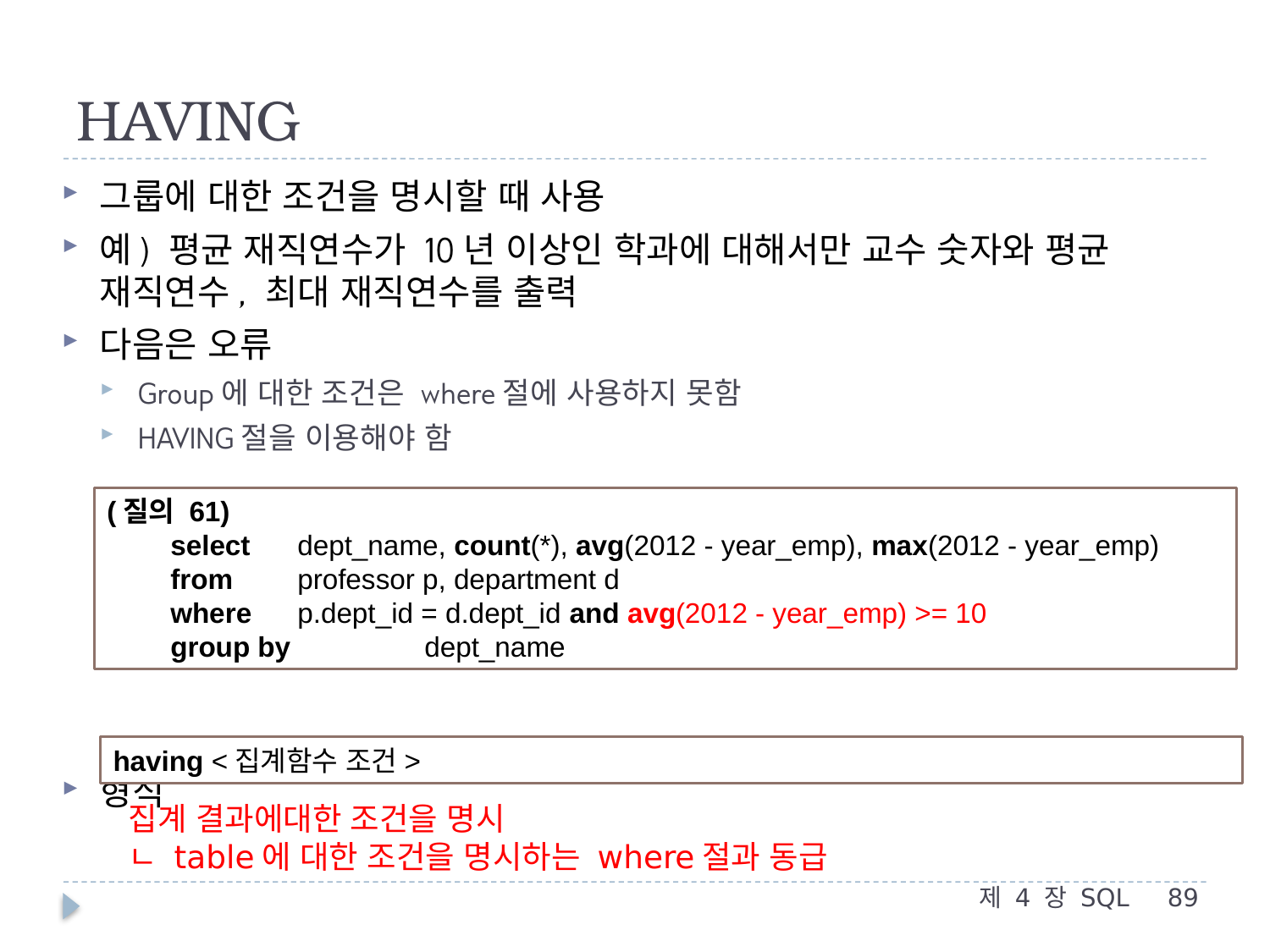

# HAVING
그룹에 대한 조건을 명시할 때 사용
예) 평균 재직연수가 10년 이상인 학과에 대해서만 교수 숫자와 평균 재직연수, 최대 재직연수를 출력
다음은 오류
Group에 대한 조건은 where절에 사용하지 못함
HAVING절을 이용해야 함

형식

(질의 61)
select 	dept_name, count(*), avg(2012 - year_emp), max(2012 - year_emp)
from 	professor p, department d
where 	p.dept_id = d.dept_id and avg(2012 - year_emp) >= 10
group by 	dept_name
having <집계함수 조건>
집계 결과에대한 조건을 명시
ㄴ table에 대한 조건을 명시하는 where절과 동급
제 4 장 SQL
89